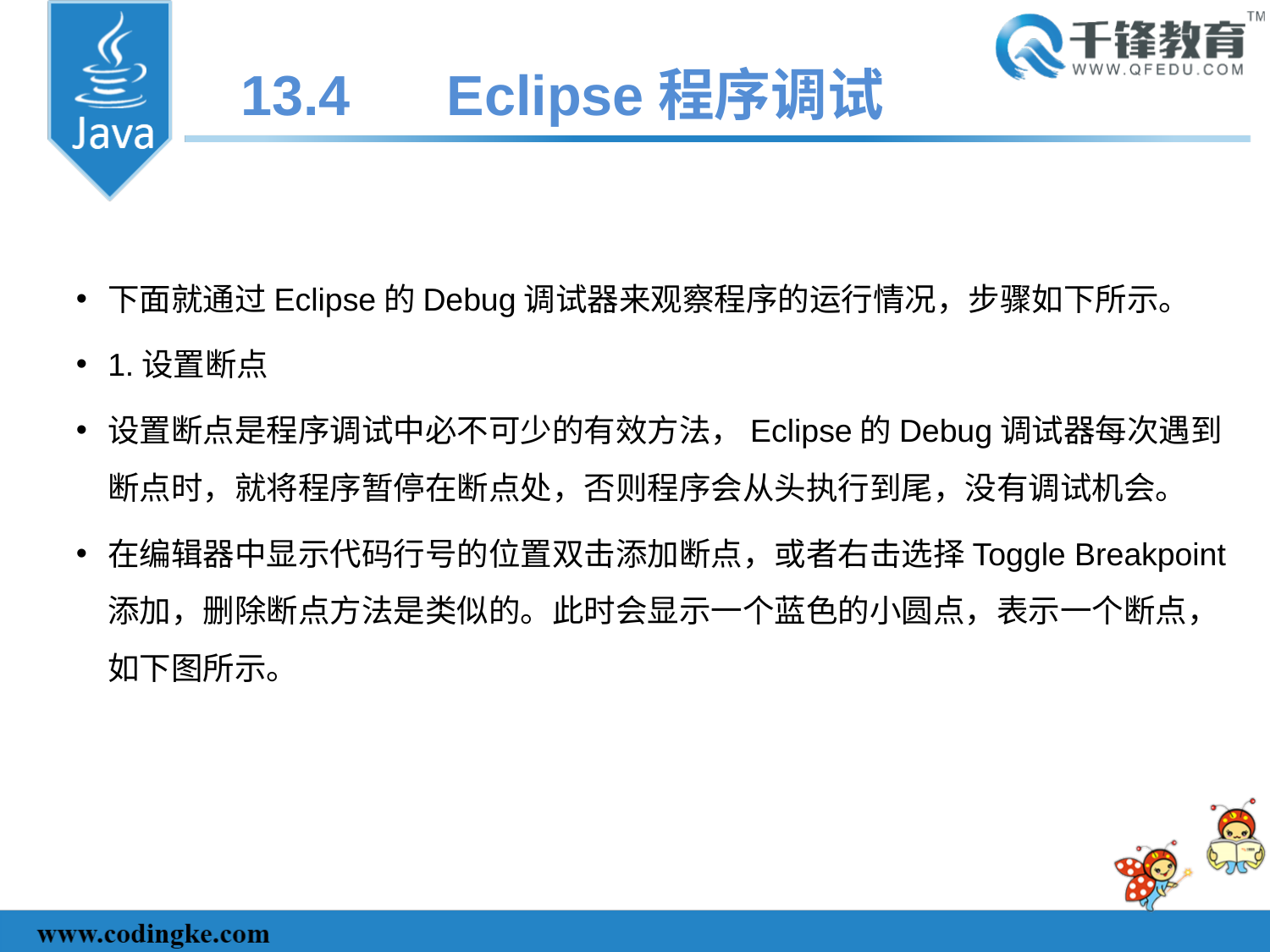

13.4	Eclipse程序调试

下面就通过Eclipse的Debug调试器来观察程序的运行情况，步骤如下所示。
1.设置断点
设置断点是程序调试中必不可少的有效方法，Eclipse的Debug调试器每次遇到断点时，就将程序暂停在断点处，否则程序会从头执行到尾，没有调试机会。
在编辑器中显示代码行号的位置双击添加断点，或者右击选择Toggle Breakpoint添加，删除断点方法是类似的。此时会显示一个蓝色的小圆点，表示一个断点，如下图所示。